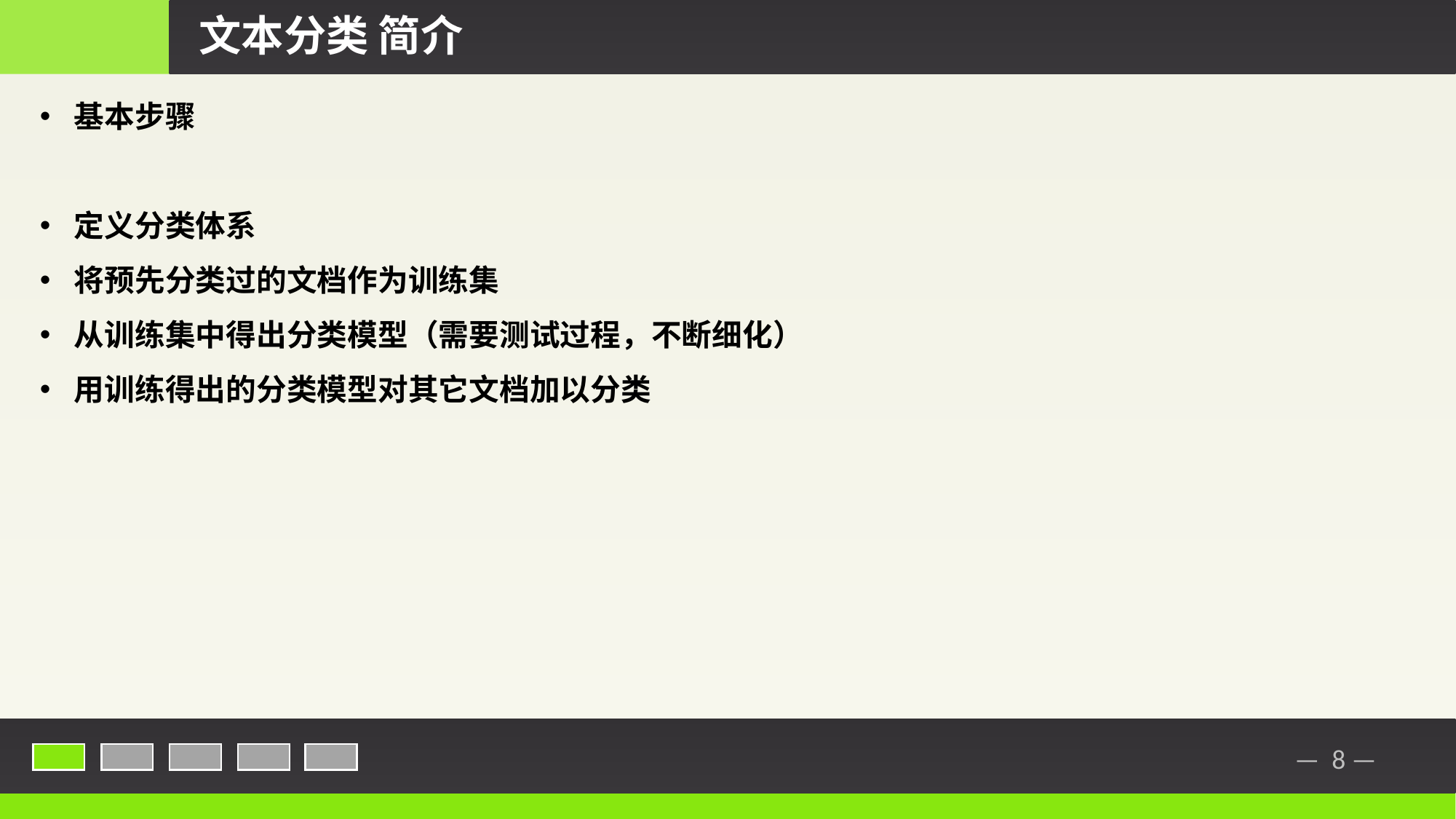

文本分类 简介
基本步骤

定义分类体系
将预先分类过的文档作为训练集
从训练集中得出分类模型（需要测试过程，不断细化）
用训练得出的分类模型对其它文档加以分类